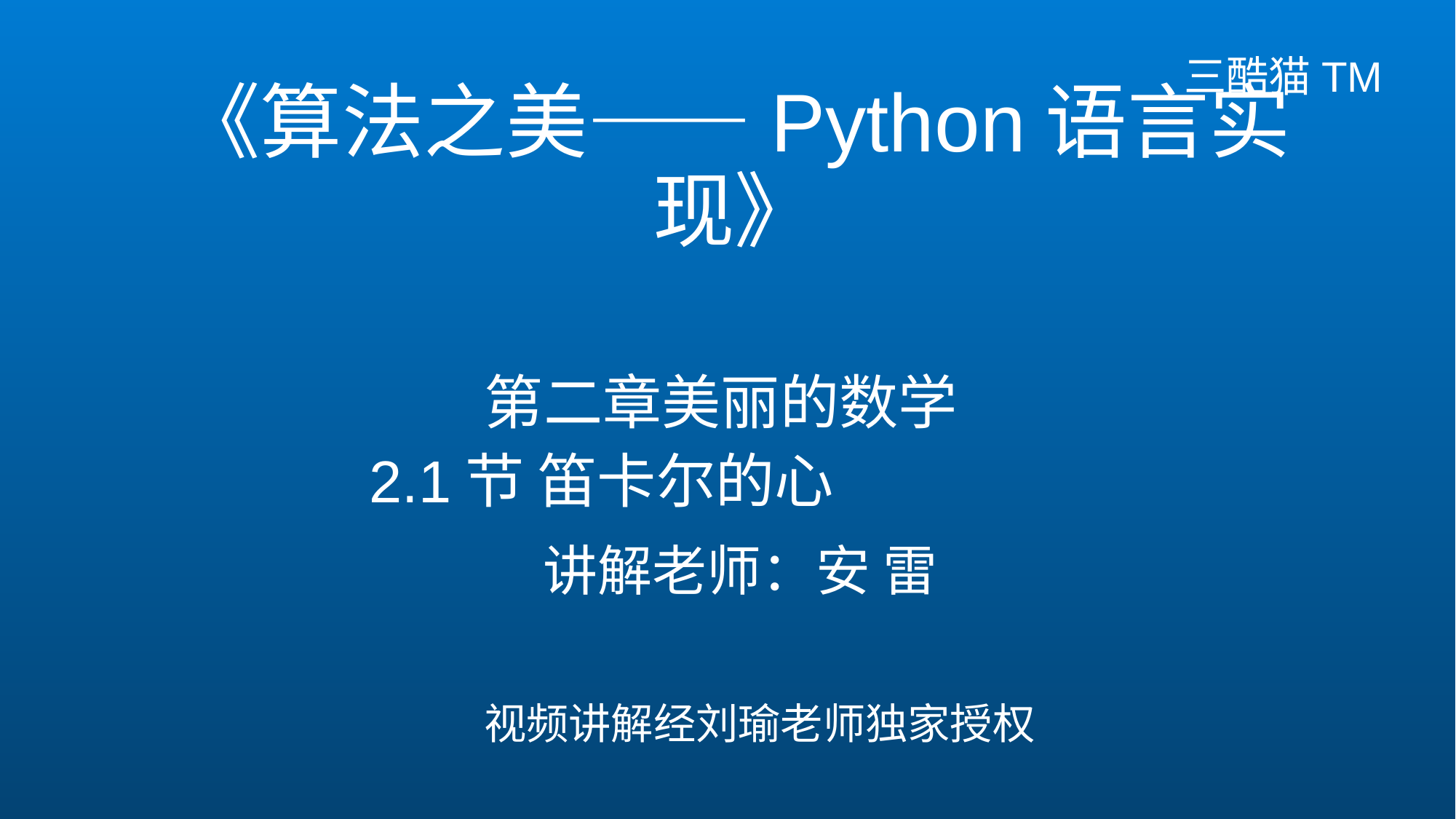

三酷猫TM
# 《算法之美——Python语言实现》
第二章美丽的数学
2.1节 笛卡尔的心
 讲解老师：安 雷
视频讲解经刘瑜老师独家授权